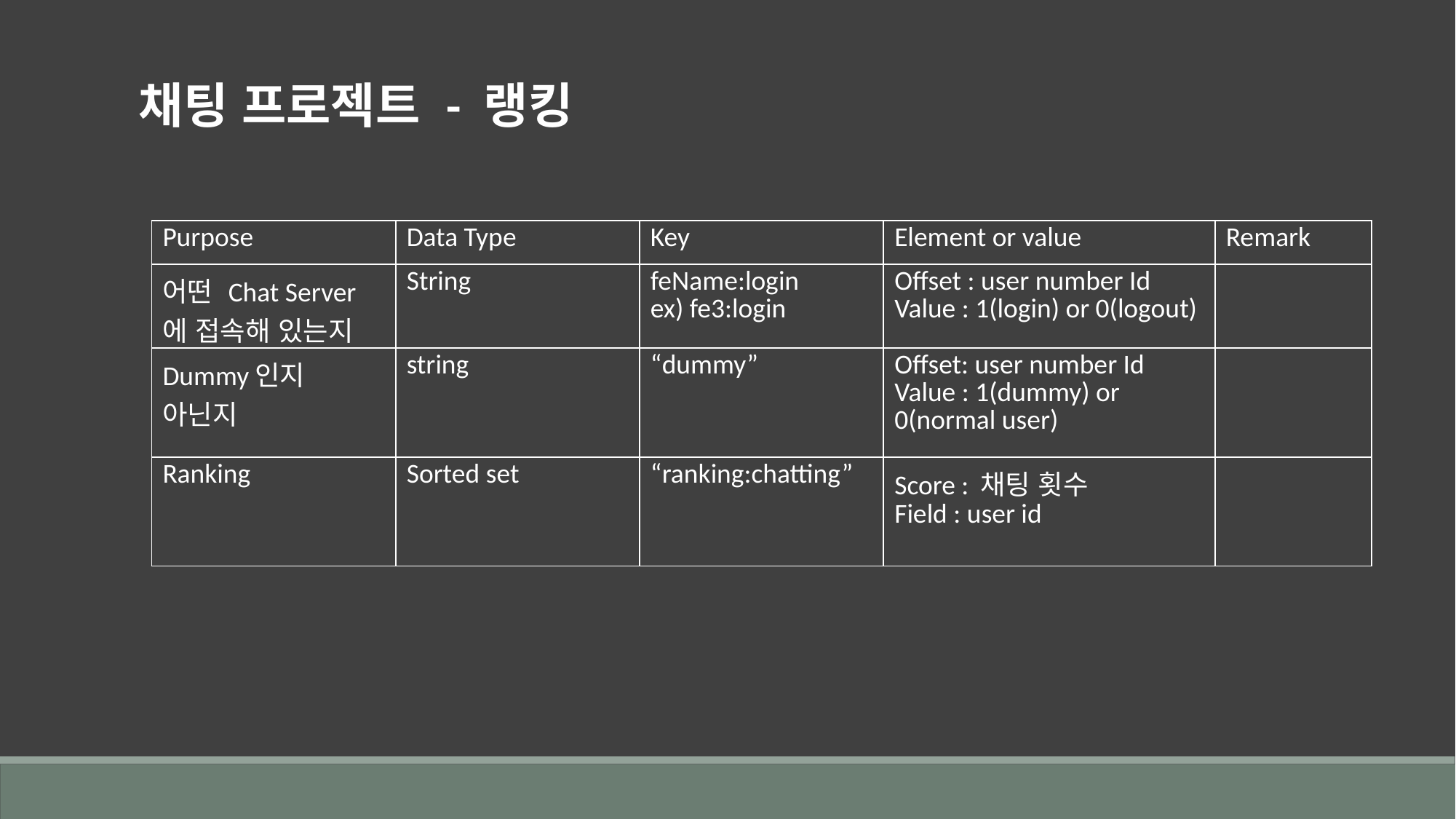

채팅 프로젝트 - 랭킹
| Purpose | Data Type | Key | Element or value | Remark |
| --- | --- | --- | --- | --- |
| 어떤 Chat Server에 접속해 있는지 | String | feName:login ex) fe3:login | Offset : user number Id Value : 1(login) or 0(logout) |  |
| Dummy인지 아닌지 | string | “dummy” | Offset: user number Id Value : 1(dummy) or 0(normal user) |  |
| Ranking | Sorted set | “ranking:chatting” | Score : 채팅 횟수 Field : user id |  |